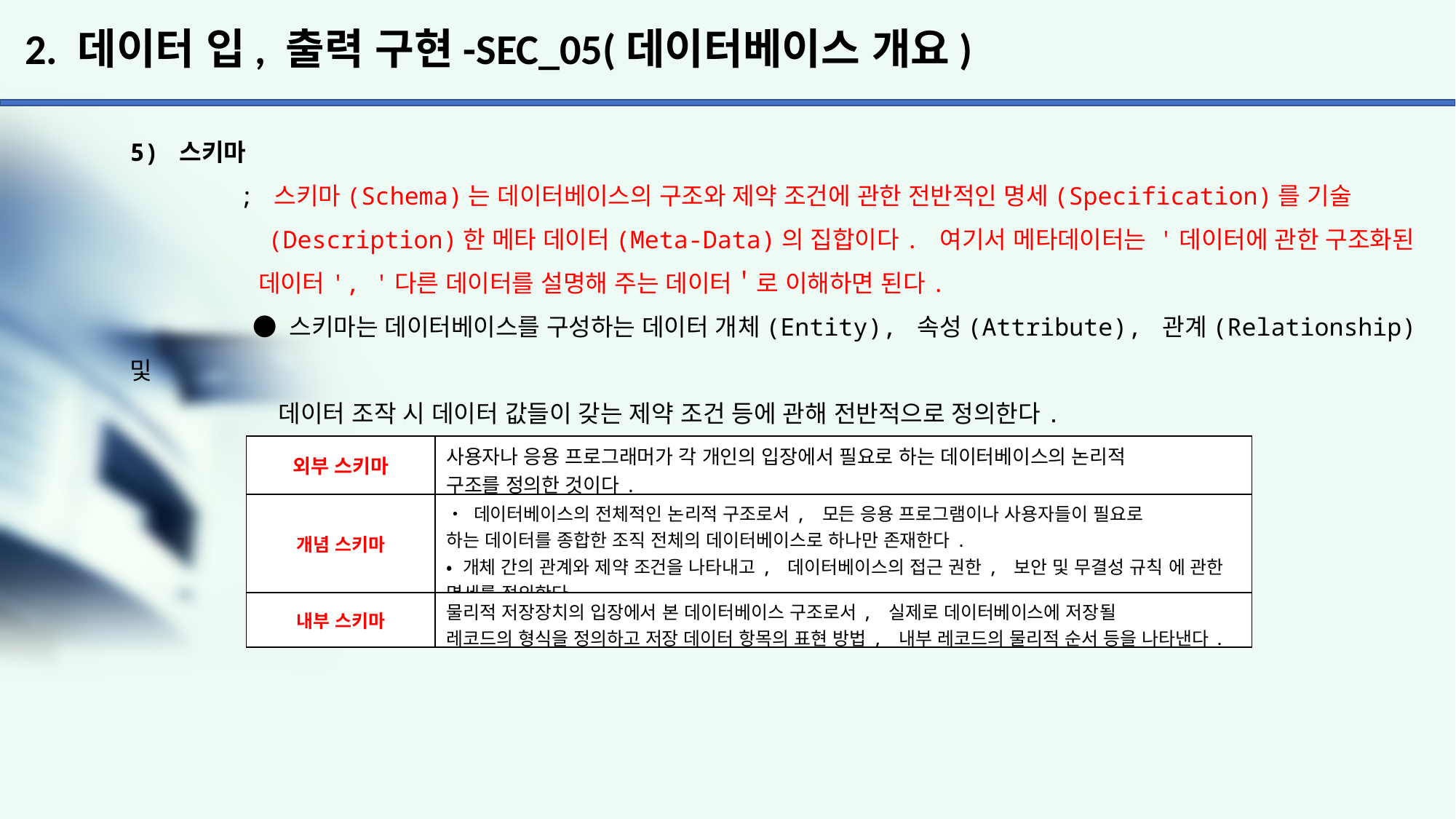

# 2. 데이터 입, 출력 구현-SEC_05(데이터베이스 개요)
5) 스키마
	; 스키마(Schema)는 데이터베이스의 구조와 제약 조건에 관한 전반적인 명세(Specification)를 기술
	  (Description)한 메타 데이터(Meta-Data)의 집합이다. 여기서 메타데이터는 '데이터에 관한 구조화된
	  데이터', '다른 데이터를 설명해 주는 데이터＇로 이해하면 된다.
	  ● 스키마는 데이터베이스를 구성하는 데이터 개체(Entity), 속성(Attribute), 관계(Relationship) 및
	     데이터 조작 시 데이터 값들이 갖는 제약 조건 등에 관해 전반적으로 정의한다.
	  ● 스키마는 사용자의 관점에 따라 외부 스키마, 개념 스키마, 내부 스키마로 나누어진다.
| 외부 스키마 | 사용자나 응용 프로그래머가 각 개인의 입장에서 필요로 하는 데이터베이스의 논리적 구조를 정의한 것이다. |
| --- | --- |
| 개념 스키마 | • 데이터베이스의 전체적인 논리적 구조로서, 모든 응용 프로그램이나 사용자들이 필요로 하는 데이터를 종합한 조직 전체의 데이터베이스로 하나만 존재한다. • 개체 간의 관계와 제약 조건을 나타내고, 데이터베이스의 접근 권한, 보안 및 무결성 규칙 에 관한 명세를 정의한다. |
| 내부 스키마 | 물리적 저장장치의 입장에서 본 데이터베이스 구조로서, 실제로 데이터베이스에 저장될 레코드의 형식을 정의하고 저장 데이터 항목의 표현 방법, 내부 레코드의 물리적 순서 등을 나타낸다. |